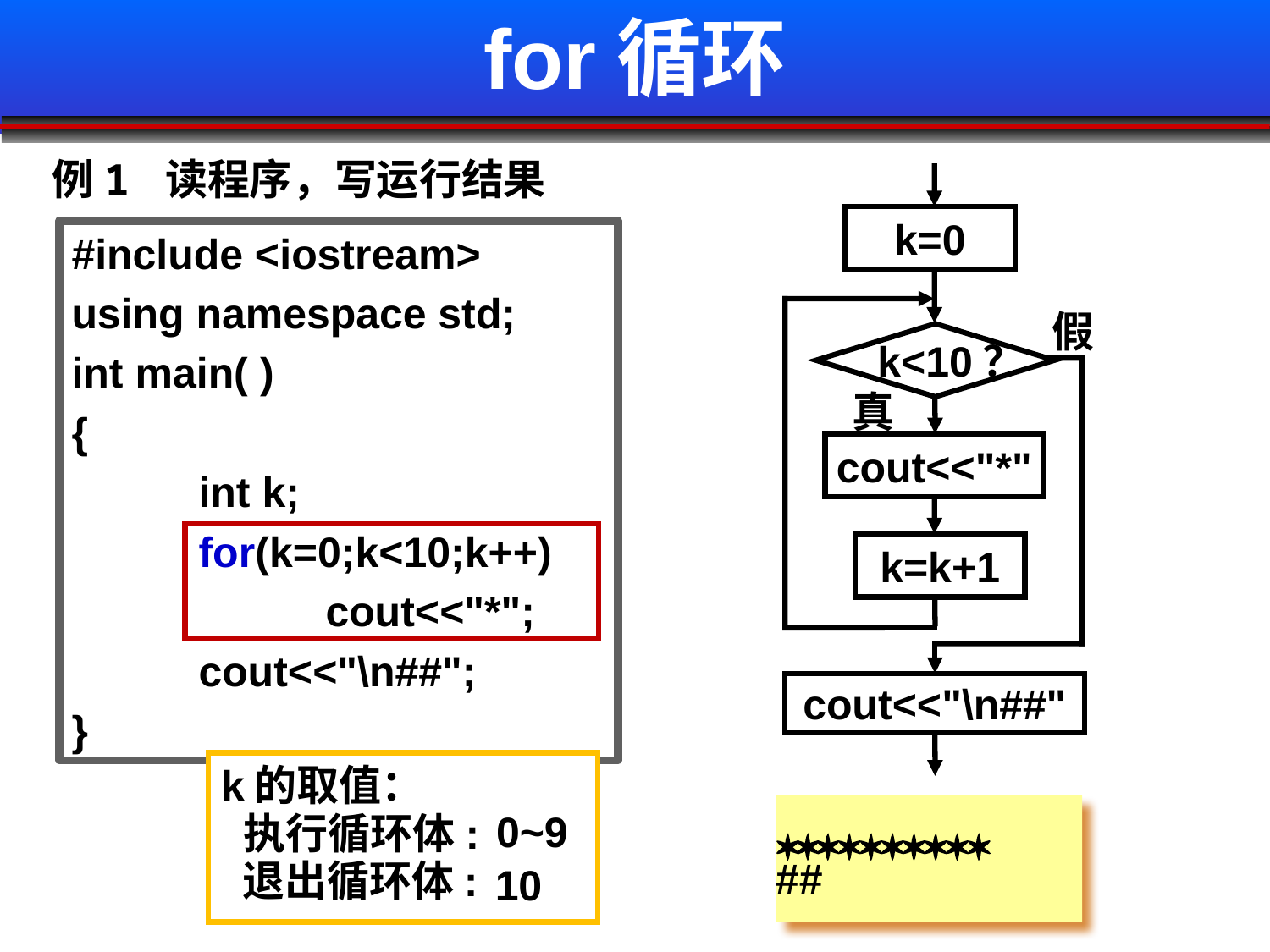

# for循环

 例1 读程序，写运行结果

k=0
#include <iostream>
using namespace std;
int main( )
{
	int k;
	for(k=0;k<10;k++)
		cout<<"*";
	cout<<"\n##";
}

假

k<10？

真

cout<<"*"

k=k+1

cout<<"\n##"

k的取值：

执行循环体:
0~9
∗
∗
∗∗∗∗∗∗∗∗
##
退出循环体:
10